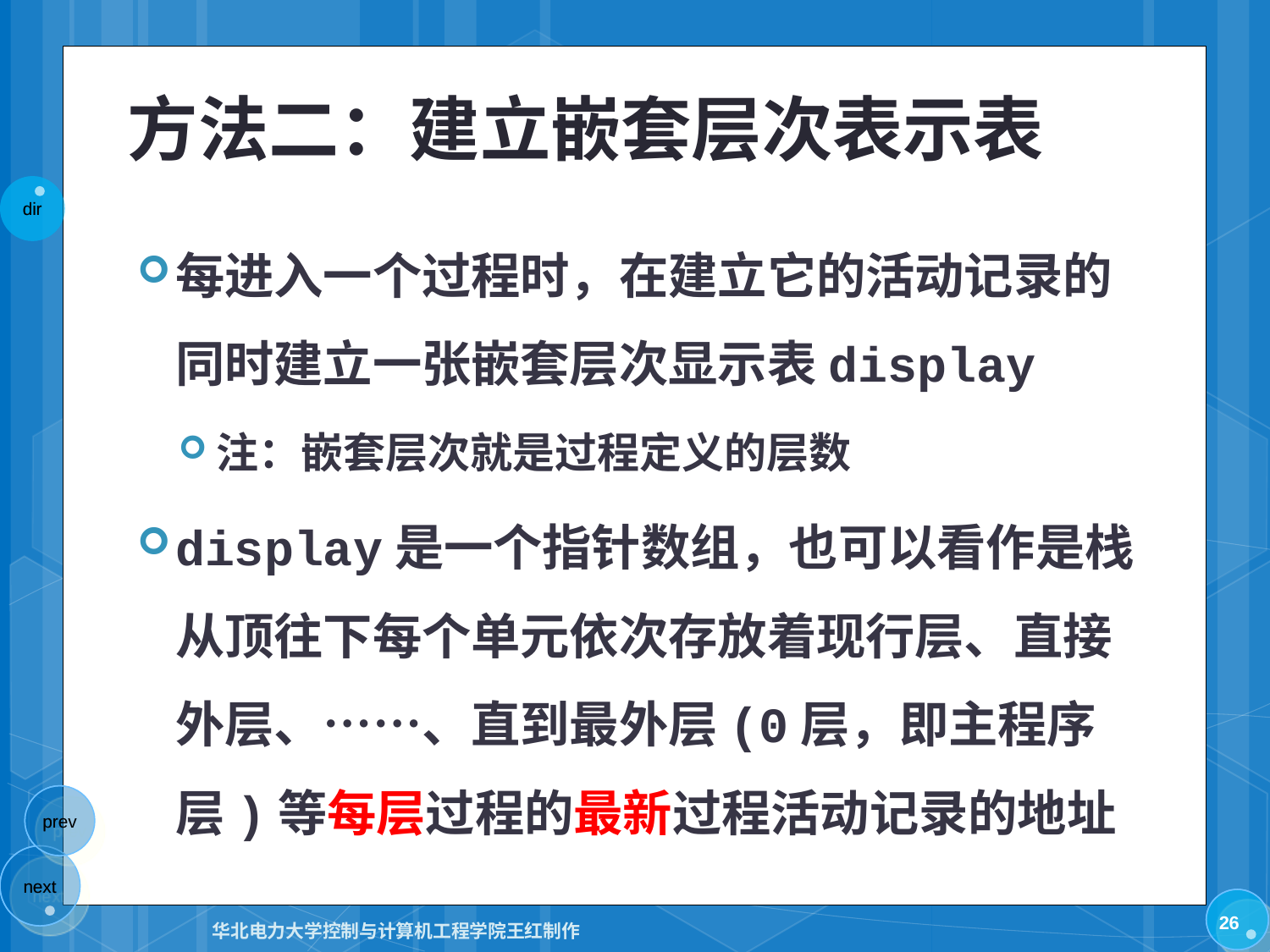

# 方法二：建立嵌套层次表示表
每进入一个过程时，在建立它的活动记录的同时建立一张嵌套层次显示表display
注：嵌套层次就是过程定义的层数
display是一个指针数组，也可以看作是栈从顶往下每个单元依次存放着现行层、直接外层、……、直到最外层(0层，即主程序层)等每层过程的最新过程活动记录的地址
26
华北电力大学控制与计算机工程学院王红制作